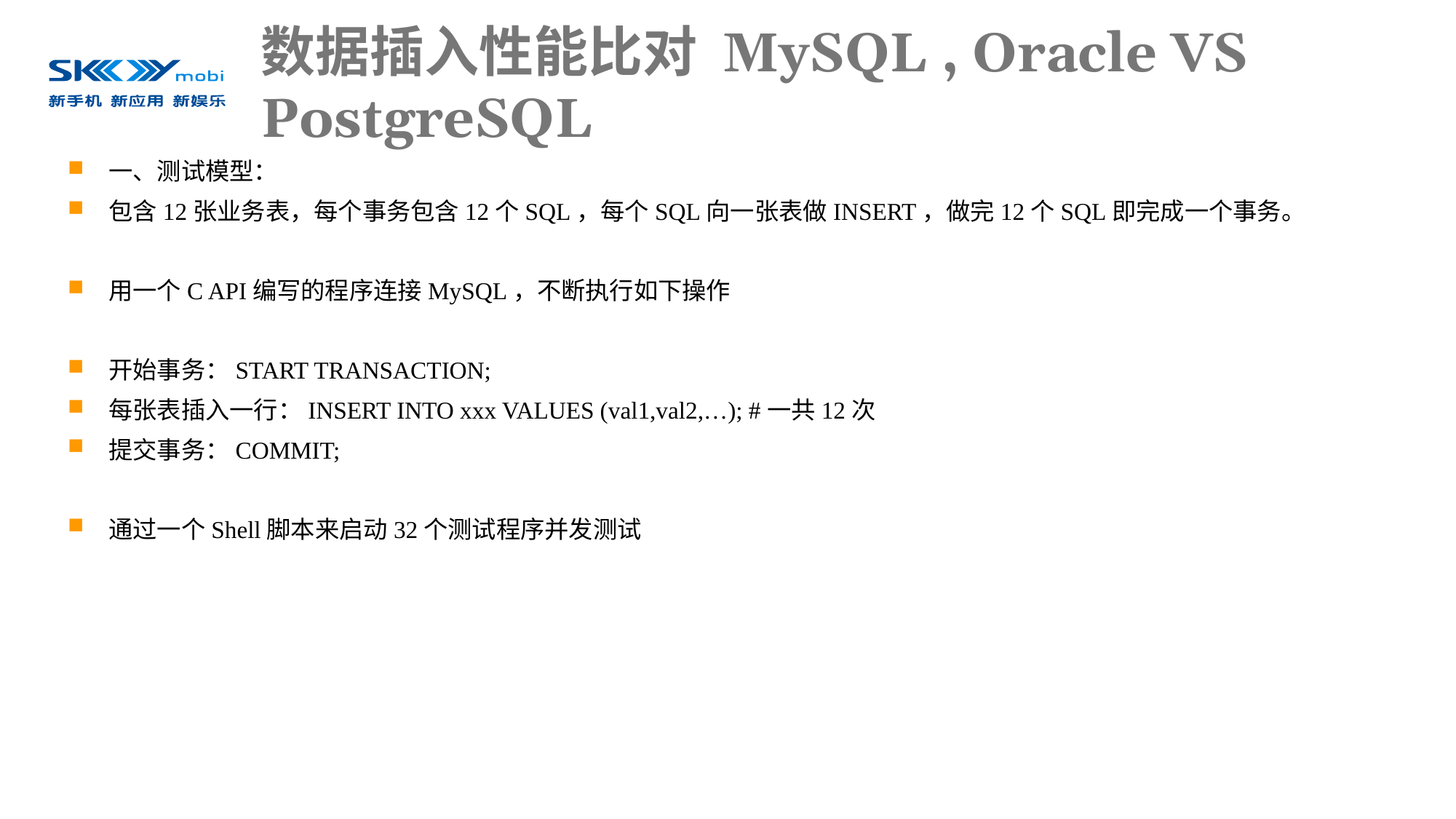

# 数据插入性能比对 MySQL , Oracle VS PostgreSQL
一、测试模型：
包含12张业务表，每个事务包含12个SQL，每个SQL向一张表做INSERT，做完12个SQL即完成一个事务。

用一个C API编写的程序连接MySQL，不断执行如下操作

开始事务：START TRANSACTION;
每张表插入一行：INSERT INTO xxx VALUES (val1,val2,…); #一共12次
提交事务：COMMIT;

通过一个Shell脚本来启动32个测试程序并发测试